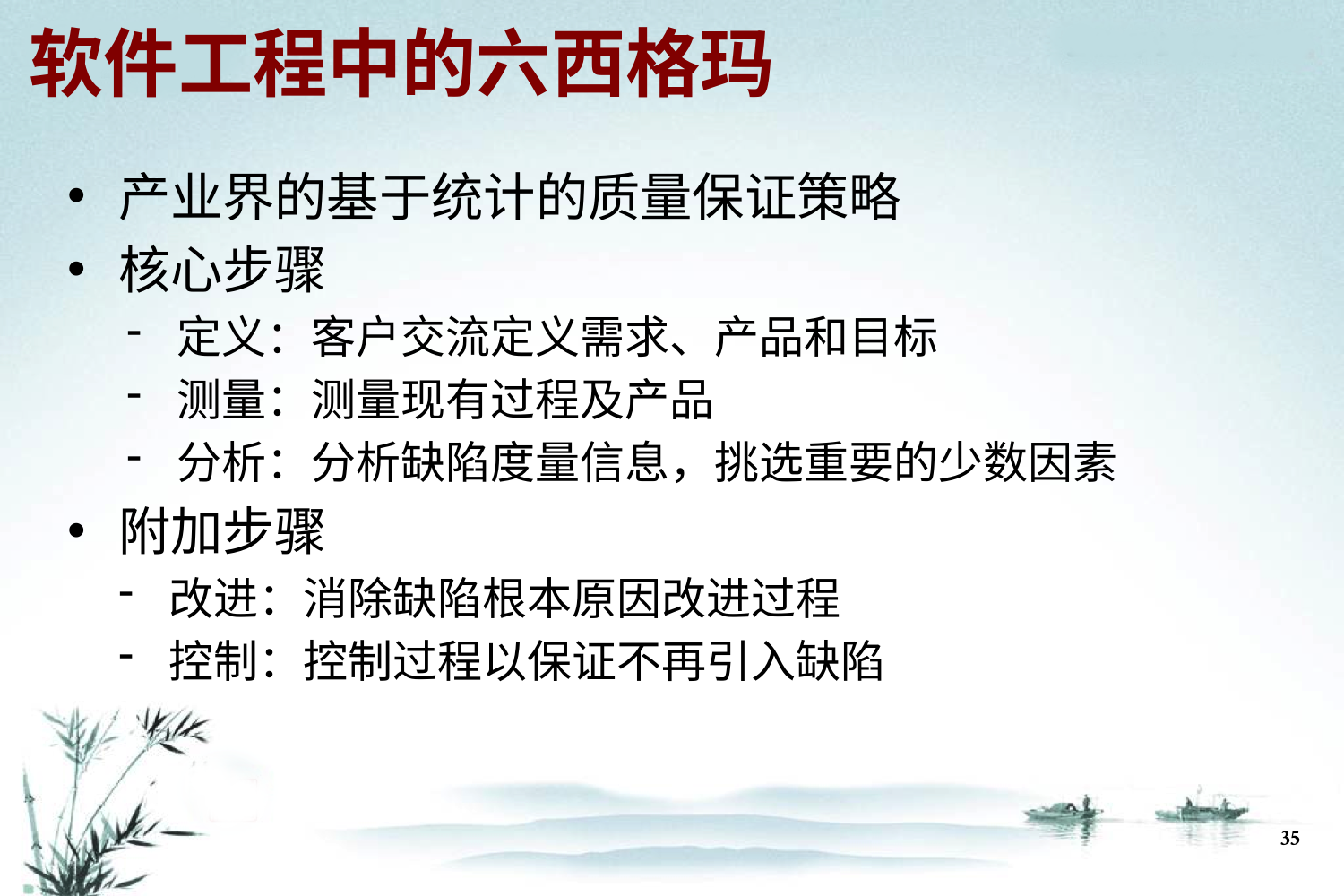

# 软件工程中的六西格玛
产业界的基于统计的质量保证策略
核心步骤
定义：客户交流定义需求、产品和目标
测量：测量现有过程及产品
分析：分析缺陷度量信息，挑选重要的少数因素
附加步骤
改进：消除缺陷根本原因改进过程
控制：控制过程以保证不再引入缺陷
35